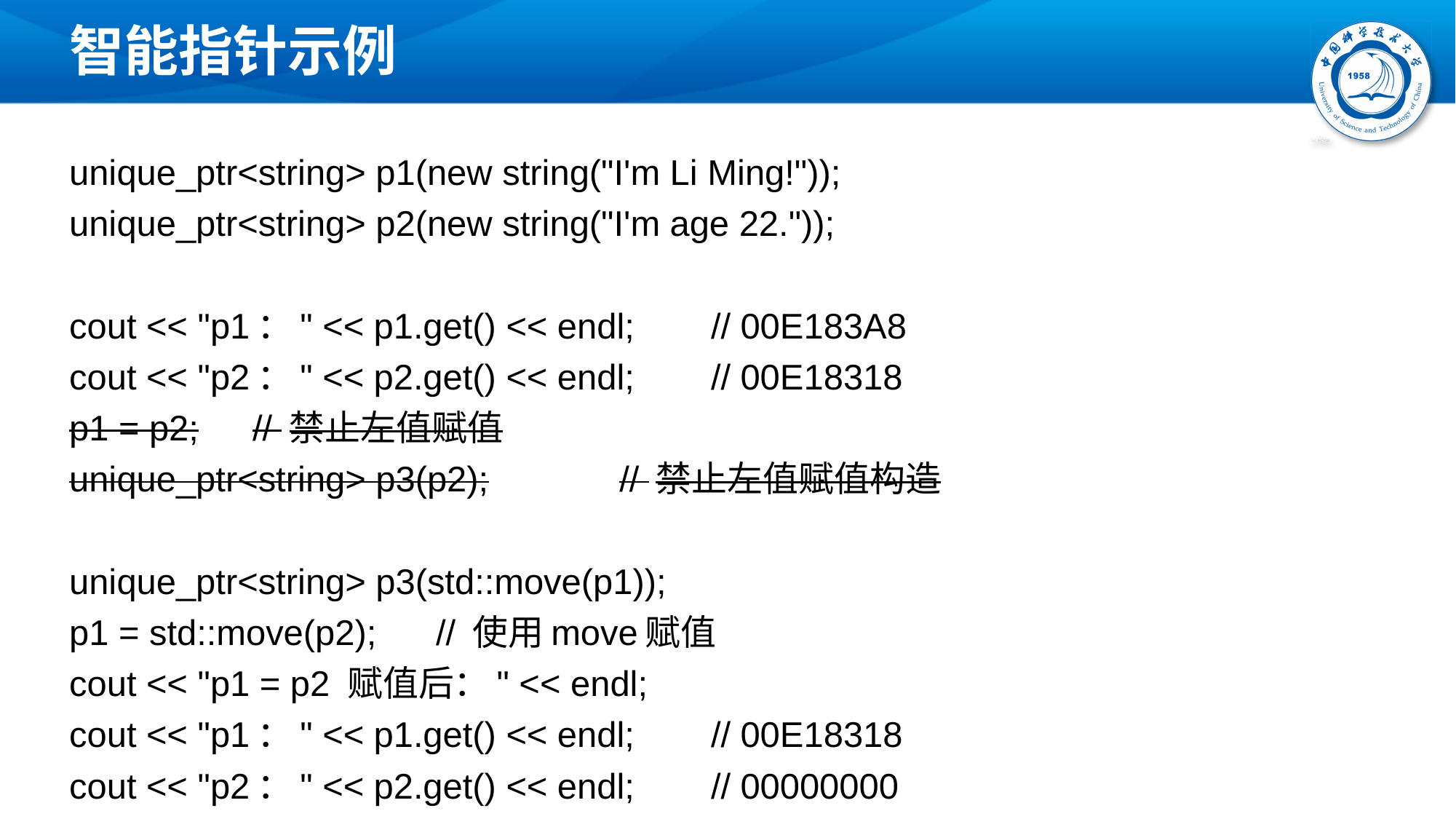

# 智能指针示例
unique_ptr<string> p1(new string("I'm Li Ming!"));
unique_ptr<string> p2(new string("I'm age 22."));

cout << "p1：" << p1.get() << endl;		// 00E183A8
cout << "p2：" << p2.get() << endl;		// 00E18318
p1 = p2;							// 禁止左值赋值
unique_ptr<string> p3(p2);				// 禁止左值赋值构造

unique_ptr<string> p3(std::move(p1));
p1 = std::move(p2);					// 使用move赋值
cout << "p1 = p2 赋值后：" << endl;
cout << "p1：" << p1.get() << endl;		// 00E18318
cout << "p2：" << p2.get() << endl;		// 00000000